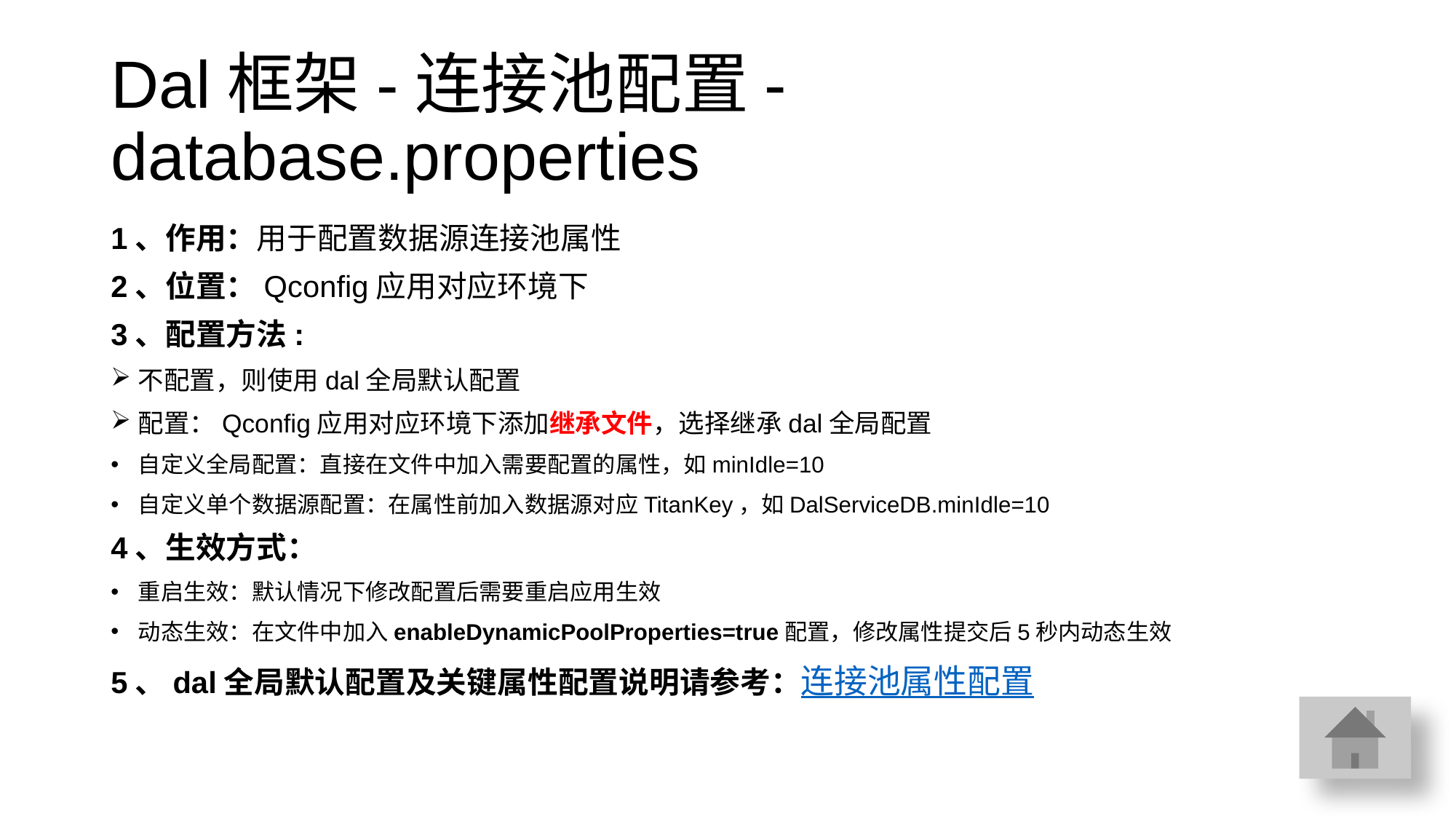

# Dal框架-连接池配置-database.properties
1、作用：用于配置数据源连接池属性
2、位置：Qconfig应用对应环境下
3、配置方法:
不配置，则使用dal全局默认配置
配置：Qconfig应用对应环境下添加继承文件，选择继承dal全局配置
自定义全局配置：直接在文件中加入需要配置的属性，如minIdle=10
自定义单个数据源配置：在属性前加入数据源对应TitanKey，如DalServiceDB.minIdle=10
4、生效方式：
重启生效：默认情况下修改配置后需要重启应用生效
动态生效：在文件中加入enableDynamicPoolProperties=true配置，修改属性提交后5秒内动态生效
5、dal全局默认配置及关键属性配置说明请参考：连接池属性配置